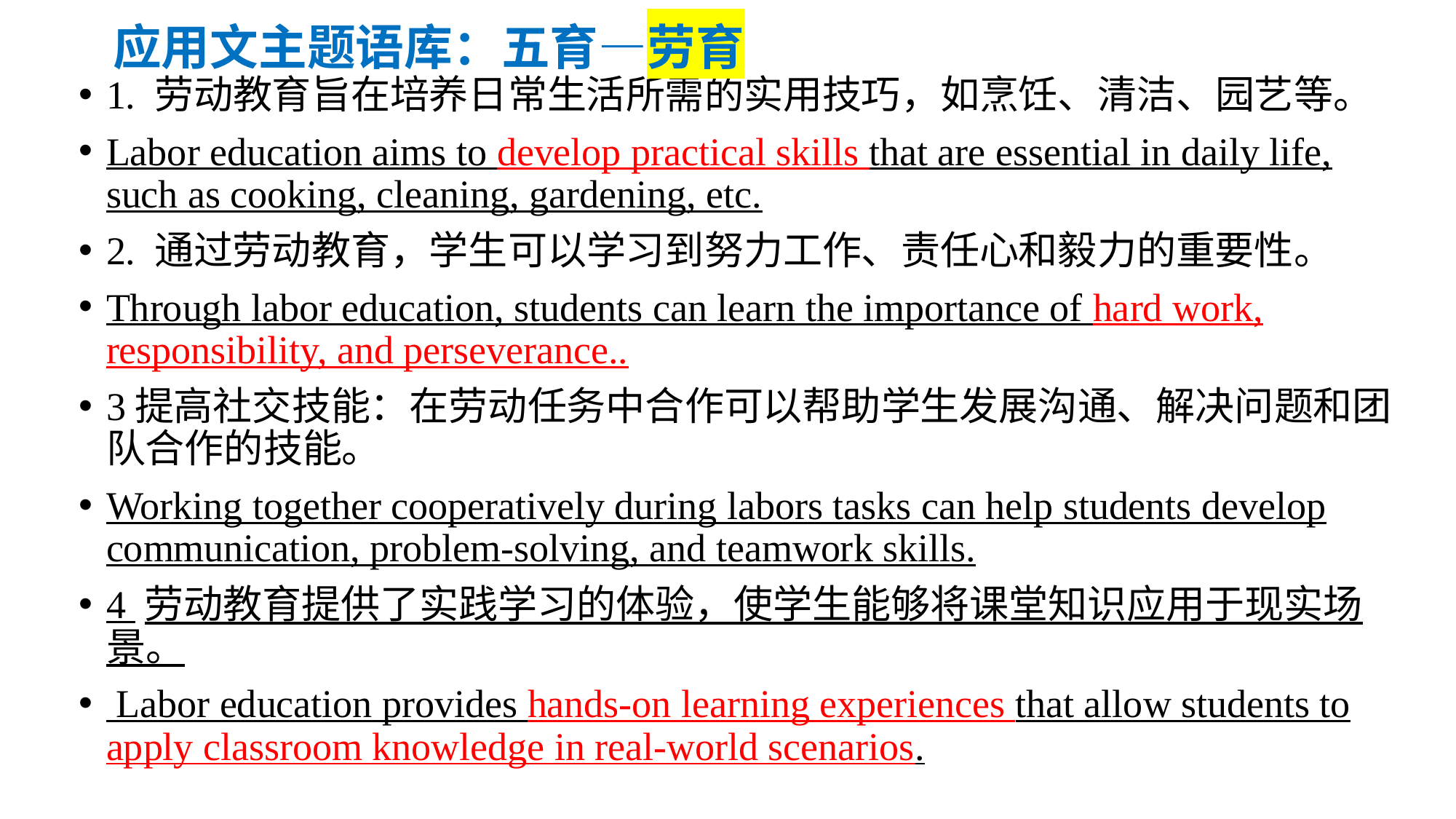

应用文主题语库：五育—劳育
1. 劳动教育旨在培养日常生活所需的实用技巧，如烹饪、清洁、园艺等。
Labor education aims to develop practical skills that are essential in daily life, such as cooking, cleaning, gardening, etc.
2. 通过劳动教育，学生可以学习到努力工作、责任心和毅力的重要性。
Through labor education, students can learn the importance of hard work, responsibility, and perseverance..
3提高社交技能：在劳动任务中合作可以帮助学生发展沟通、解决问题和团队合作的技能。
Working together cooperatively during labors tasks can help students develop communication, problem-solving, and teamwork skills.
4 劳动教育提供了实践学习的体验，使学生能够将课堂知识应用于现实场景。
 Labor education provides hands-on learning experiences that allow students to apply classroom knowledge in real-world scenarios.